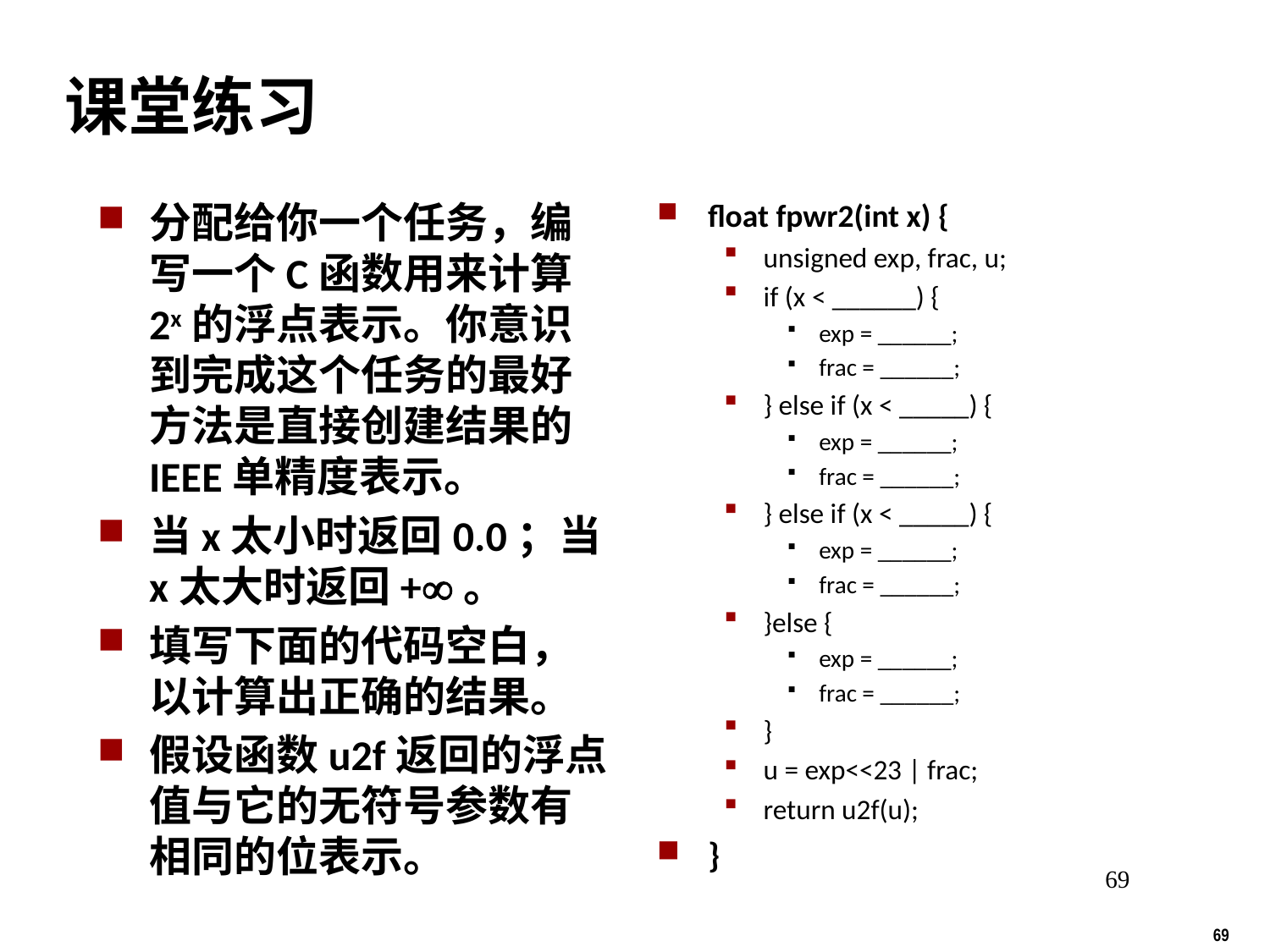

# 课堂练习
分配给你一个任务，编写一个C函数用来计算2x的浮点表示。你意识到完成这个任务的最好方法是直接创建结果的IEEE单精度表示。
当x太小时返回0.0；当x太大时返回+∞。
填写下面的代码空白，以计算出正确的结果。
假设函数u2f返回的浮点值与它的无符号参数有相同的位表示。
float fpwr2(int x) {
unsigned exp, frac, u;
if (x < ______) {
exp = ______;
frac = ______;
} else if (x < _____) {
exp = ______;
frac = ______;
} else if (x < _____) {
exp = ______;
frac = ______;
}else {
exp = ______;
frac = ______;
}
u = exp<<23 | frac;
return u2f(u);
}

69